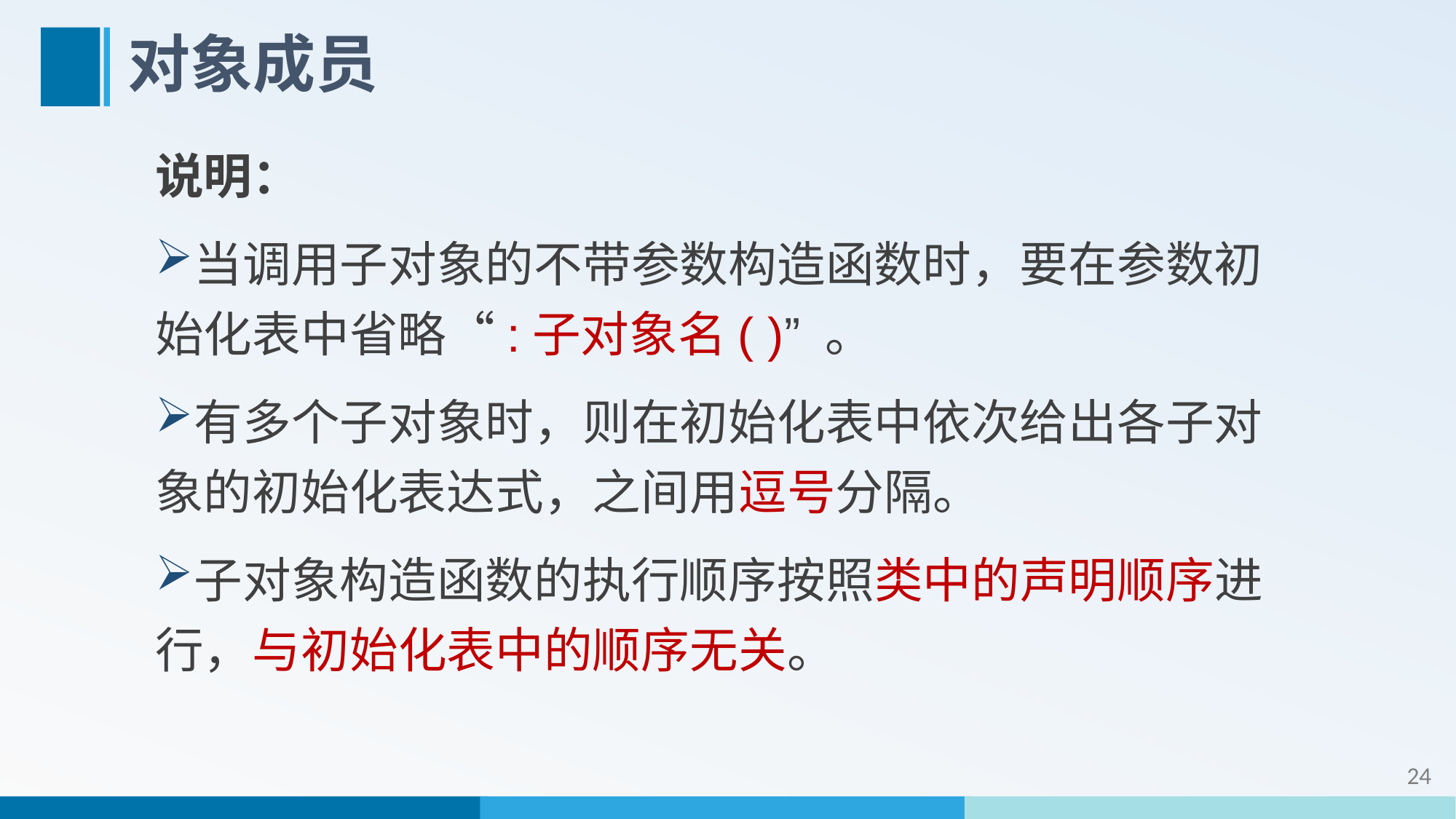

# 对象成员
说明：
当调用子对象的不带参数构造函数时，要在参数初始化表中省略“:子对象名( )” 。
有多个子对象时，则在初始化表中依次给出各子对象的初始化表达式，之间用逗号分隔。
子对象构造函数的执行顺序按照类中的声明顺序进行，与初始化表中的顺序无关。